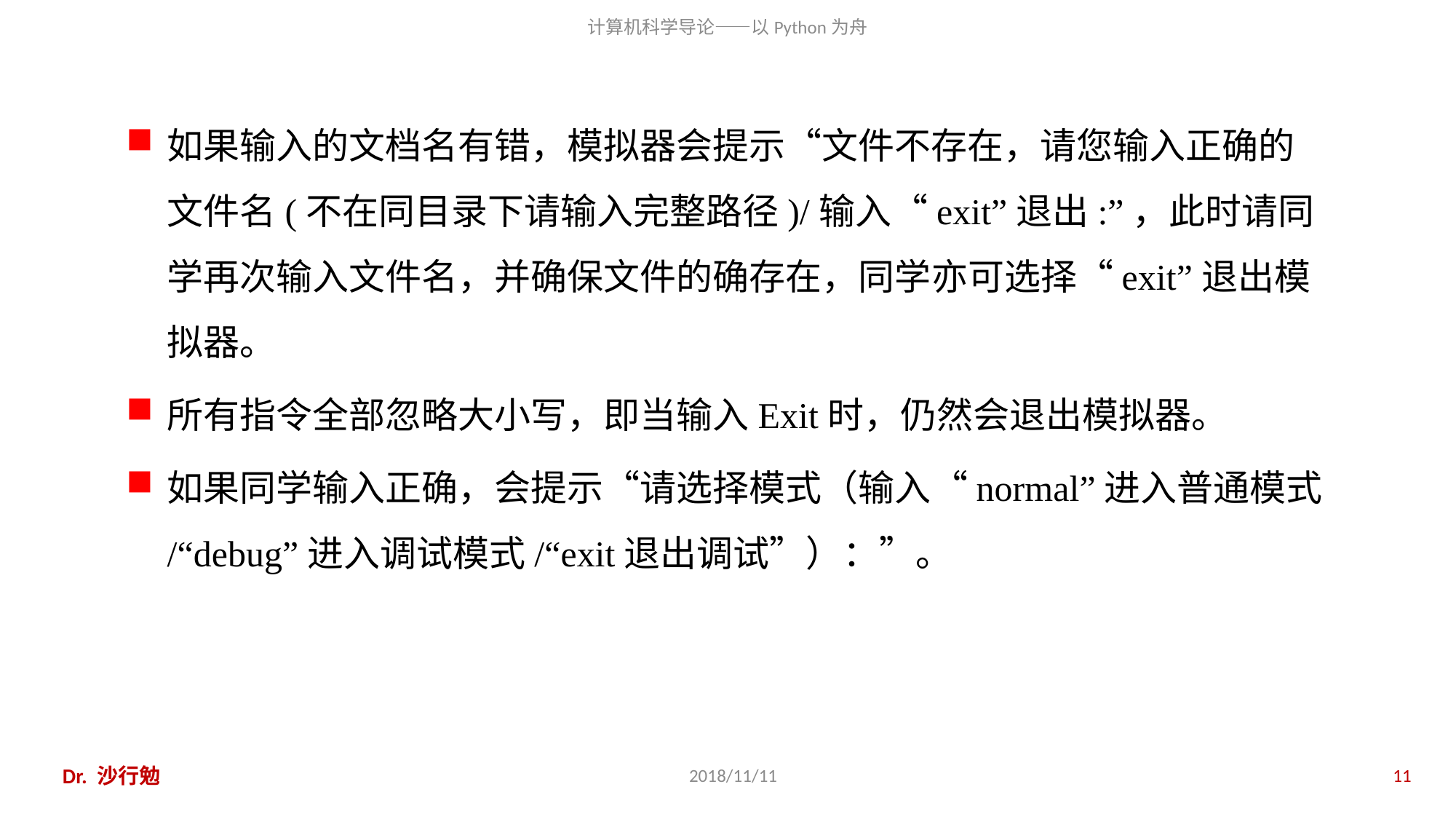

如果输入的文档名有错，模拟器会提示“文件不存在，请您输入正确的文件名(不在同目录下请输入完整路径)/输入“exit”退出:”，此时请同学再次输入文件名，并确保文件的确存在，同学亦可选择“exit”退出模拟器。
所有指令全部忽略大小写，即当输入Exit时，仍然会退出模拟器。
如果同学输入正确，会提示“请选择模式（输入“normal”进入普通模式/“debug”进入调试模式/“exit退出调试”）：”。

Dr. 沙行勉
2018/11/11
11